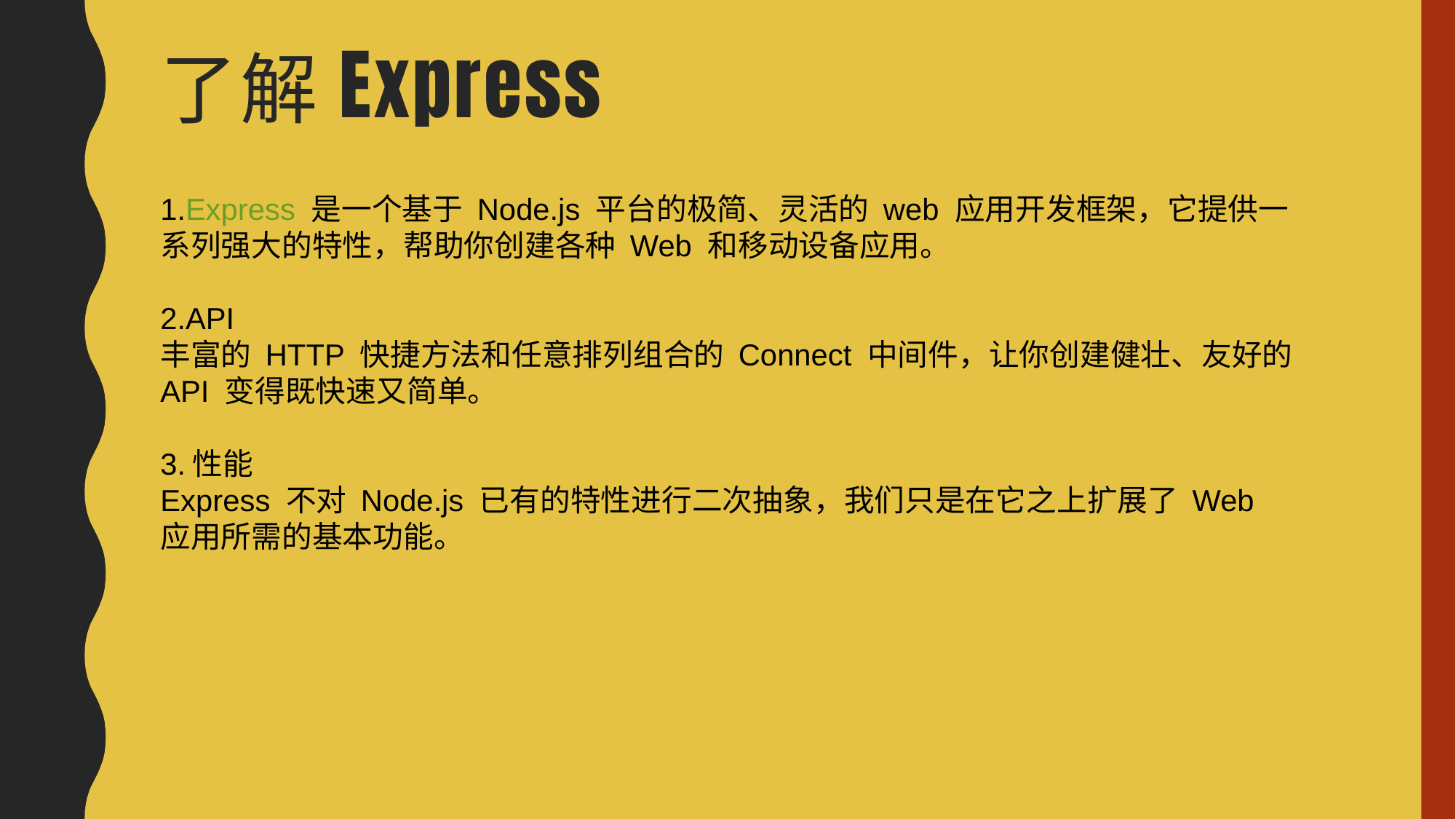

# 了解Express
1.Express 是一个基于 Node.js 平台的极简、灵活的 web 应用开发框架，它提供一系列强大的特性，帮助你创建各种 Web 和移动设备应用。

2.API
丰富的 HTTP 快捷方法和任意排列组合的 Connect 中间件，让你创建健壮、友好的 API 变得既快速又简单。

3.性能
Express 不对 Node.js 已有的特性进行二次抽象，我们只是在它之上扩展了 Web 应用所需的基本功能。